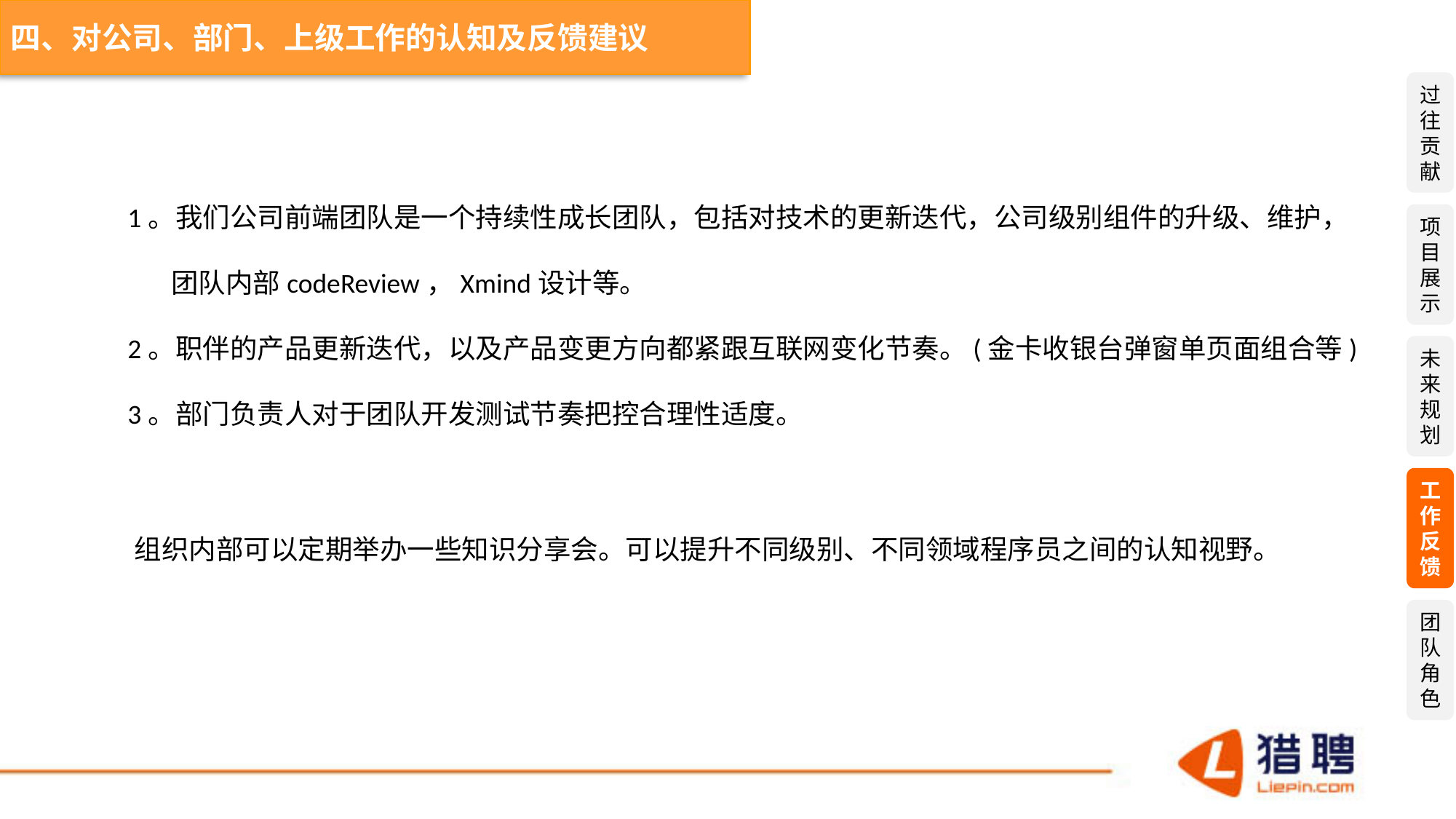

四、对公司、部门、上级工作的认知及反馈建议
过往贡献
项目展示
未来规划
工作反馈
团队角色
1。我们公司前端团队是一个持续性成长团队，包括对技术的更新迭代，公司级别组件的升级、维护，
      团队内部codeReview，Xmind设计等。
2。职伴的产品更新迭代，以及产品变更方向都紧跟互联网变化节奏。(金卡收银台弹窗单页面组合等)
3。部门负责人对于团队开发测试节奏把控合理性适度。
组织内部可以定期举办一些知识分享会。可以提升不同级别、不同领域程序员之间的认知视野。